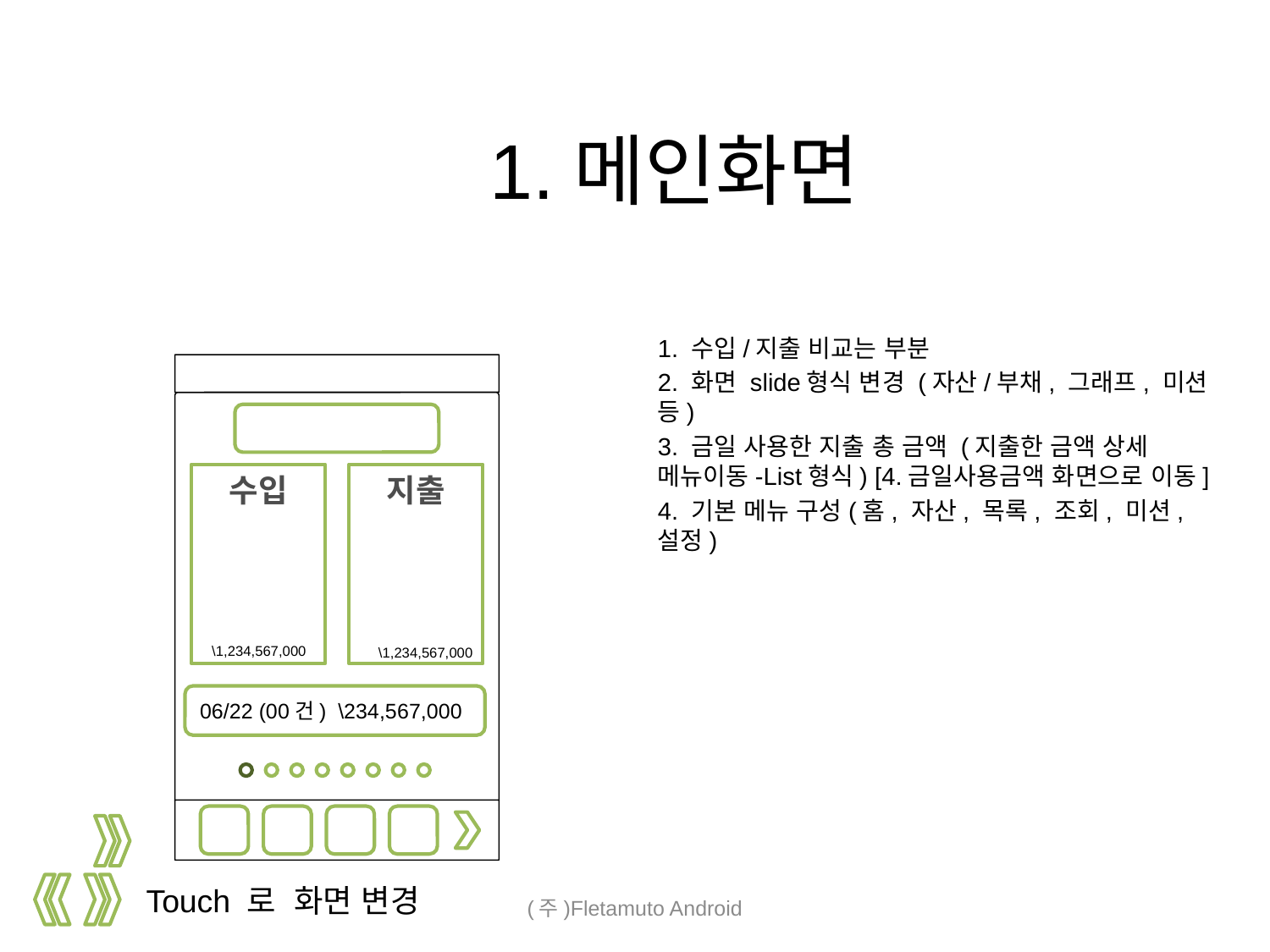

# 1.메인화면
1
1. 수입/지출 비교는 부분
2. 화면 slide형식 변경 (자산/부채, 그래프, 미션 등)
3. 금일 사용한 지출 총 금액 (지출한 금액 상세 메뉴이동-List형식) [4.금일사용금액 화면으로 이동]
4. 기본 메뉴 구성(홈, 자산, 목록, 조회, 미션, 설정)

수입
지출
\1,234,567,000
\1,234,567,000
06/22 (00건)  \234,567,000

1
1
2
3
4

Touch 로  화면 변경
(주)Fletamuto Android